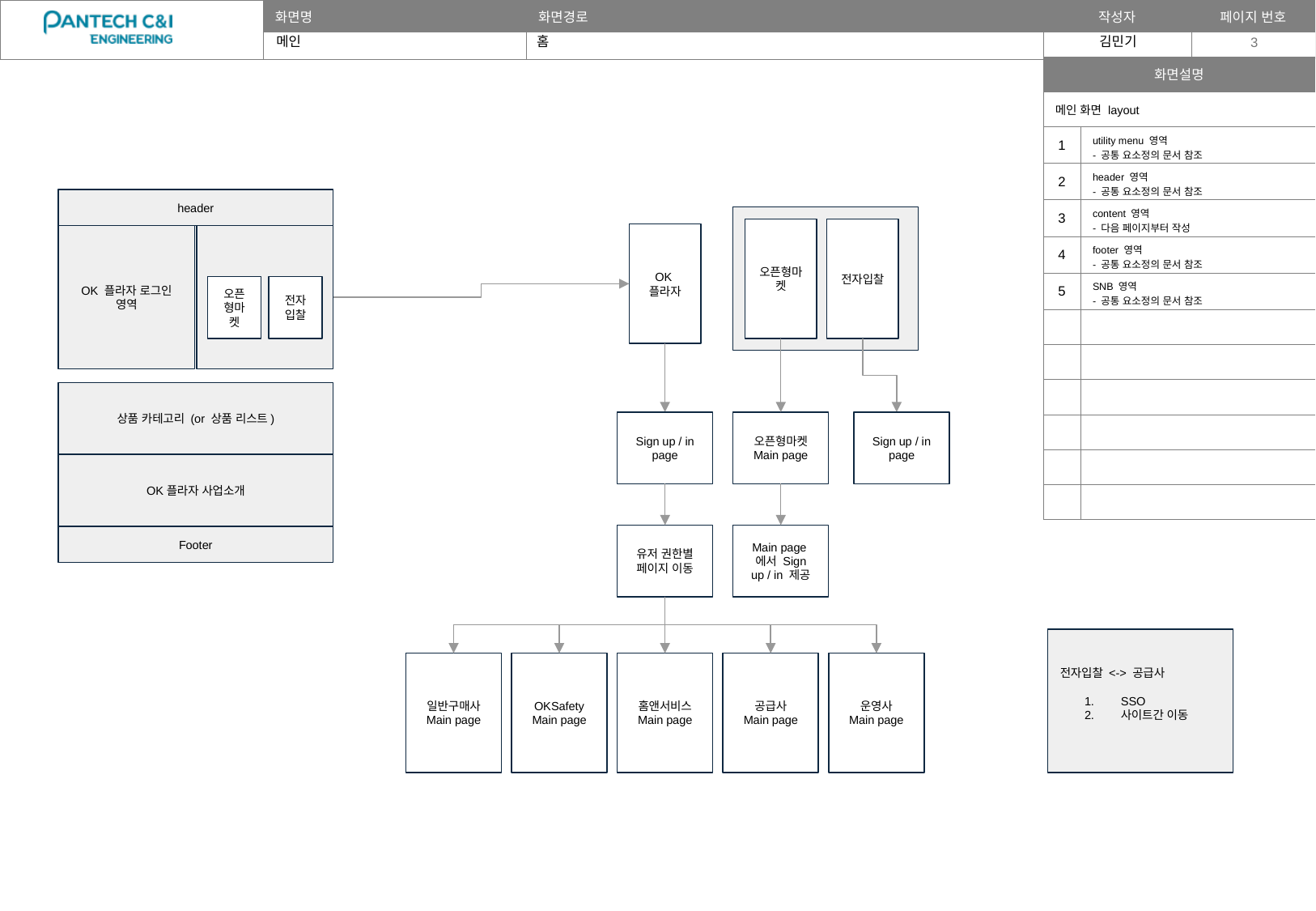

메인
홈
3
| 화면설명 |  |
| --- | --- |
| 메인 화면 layout |  |
| 1 | utility menu 영역 - 공통 요소정의 문서 참조 |
| 2 | header 영역 - 공통 요소정의 문서 참조 |
| 3 | content 영역 - 다음 페이지부터 작성 |
| 4 | footer 영역 - 공통 요소정의 문서 참조 |
| 5 | SNB 영역 - 공통 요소정의 문서 참조 |
|  |  |
|  |  |
|  |  |
|  |  |
|  |  |
|  |  |
header

오픈형마켓
전자입찰
OK플라자
OK 플라자 로그인 영역

오픈형마켓
전자입찰
상품 카테고리 (or 상품 리스트)
Sign up / in
page
오픈형마켓
Main page
Sign up / in
page
OK플라자 사업소개
유저 권한별 페이지 이동
Main page에서 Sign up / in 제공
Footer
전자입찰 <-> 공급사

SSO
사이트간 이동

OKSafety
Main page
홈앤서비스
Main page
공급사
Main page
일반구매사
Main page
운영사
Main page